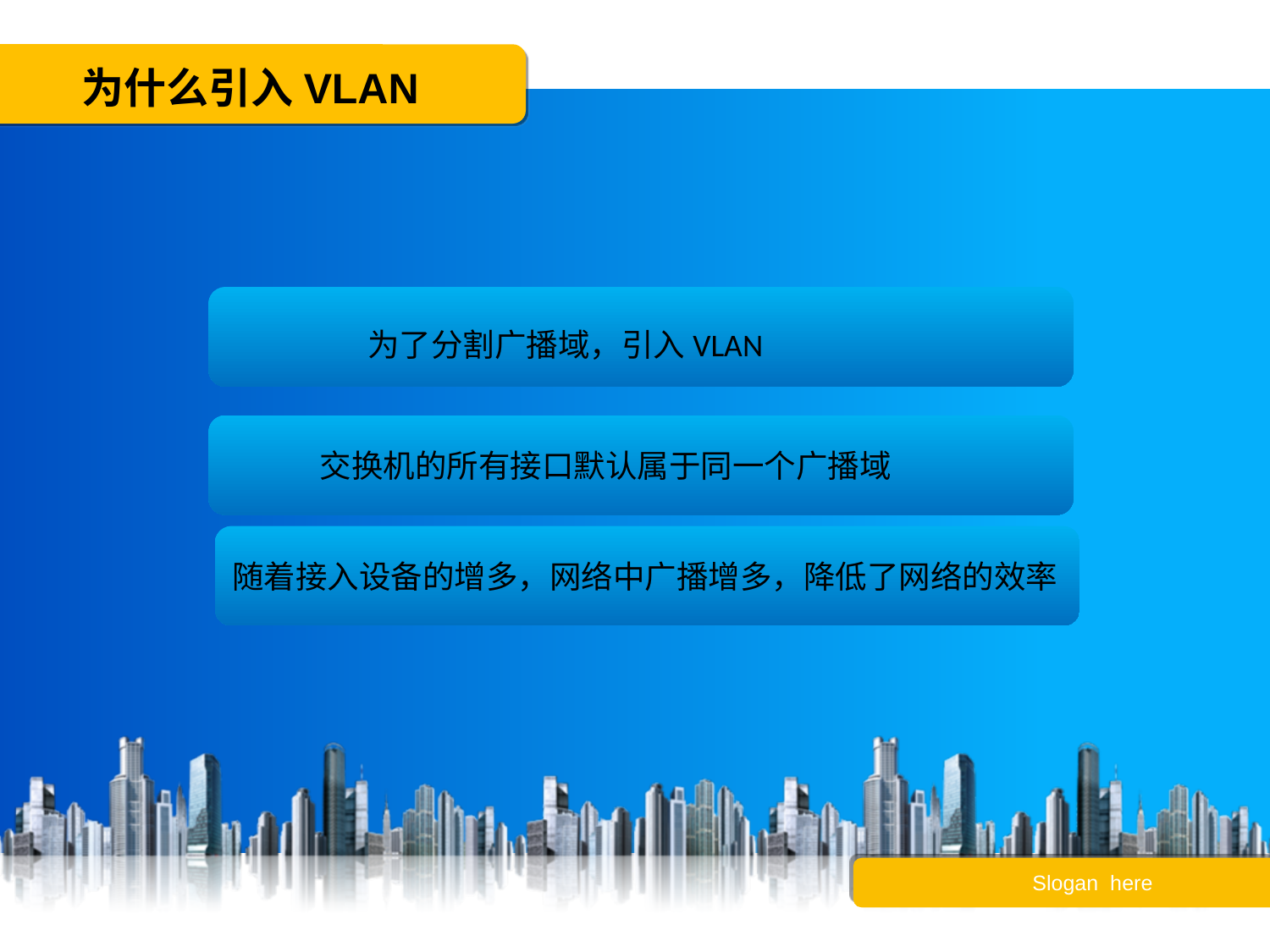

# 为什么引入VLAN
                为了分割广播域，引入VLAN
            交换机的所有接口默认属于同一个广播域
随着接入设备的增多，网络中广播增多，降低了网络的效率